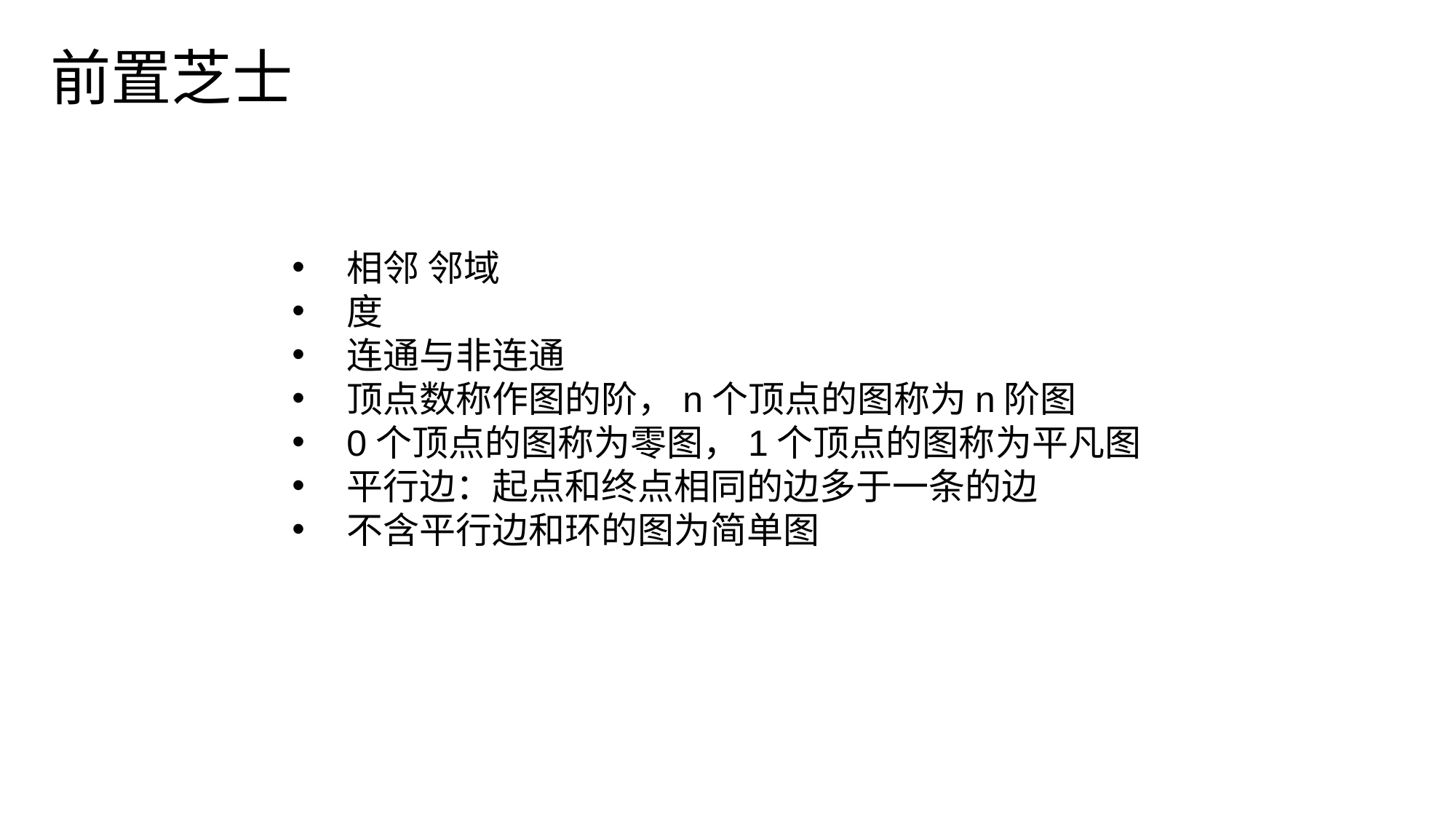

前置芝士
相邻 邻域
度
连通与非连通
顶点数称作图的阶，n个顶点的图称为n阶图
0个顶点的图称为零图，1个顶点的图称为平凡图
平行边：起点和终点相同的边多于一条的边
不含平行边和环的图为简单图